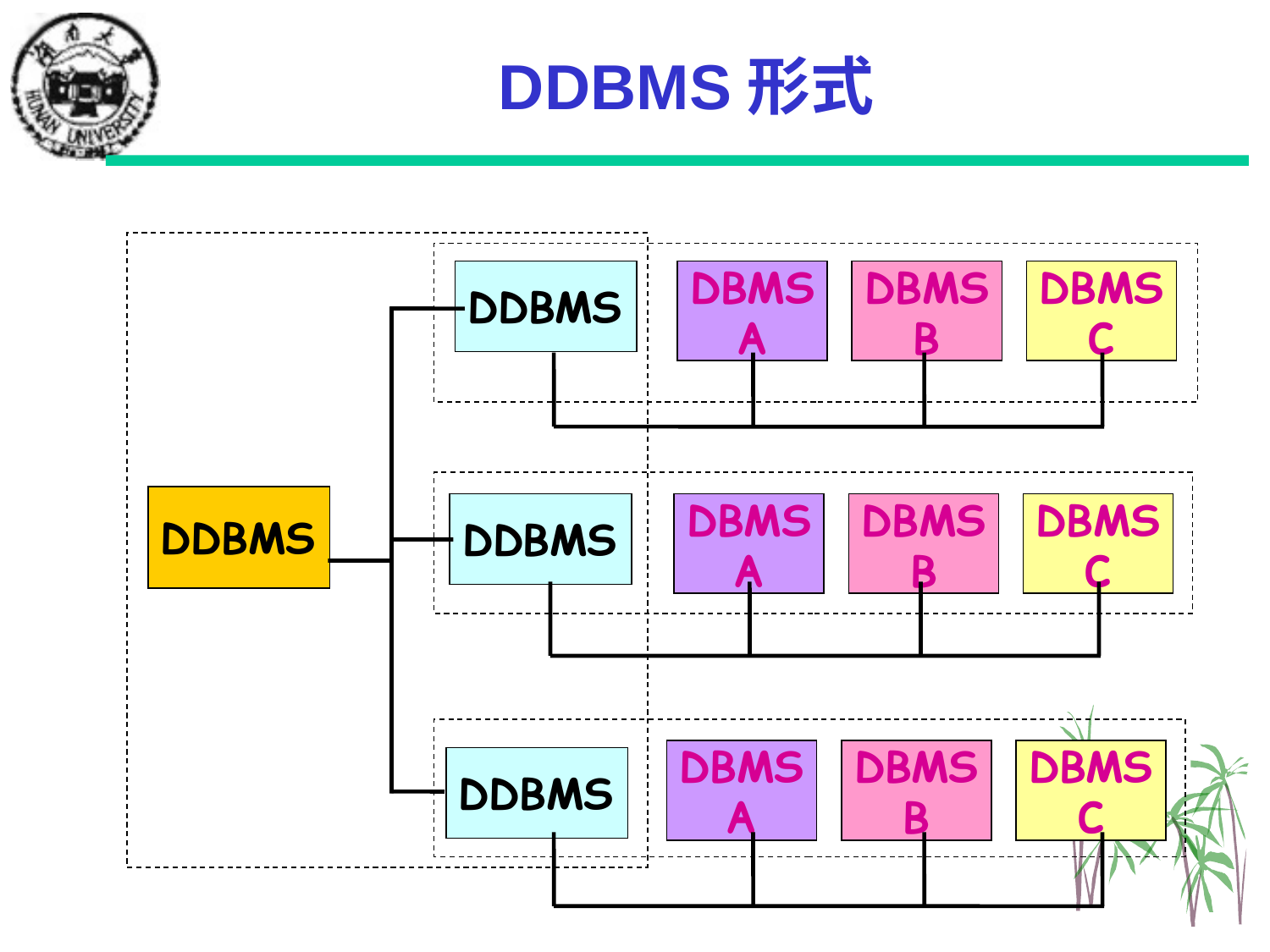

# DDBMS形式

DDBMS
DBMS
A
DBMS
B
DBMS
C

DDBMS
DDBMS
DBMS
A
DBMS
B
DBMS
C

DBMS
A
DBMS
B
DBMS
C
DDBMS